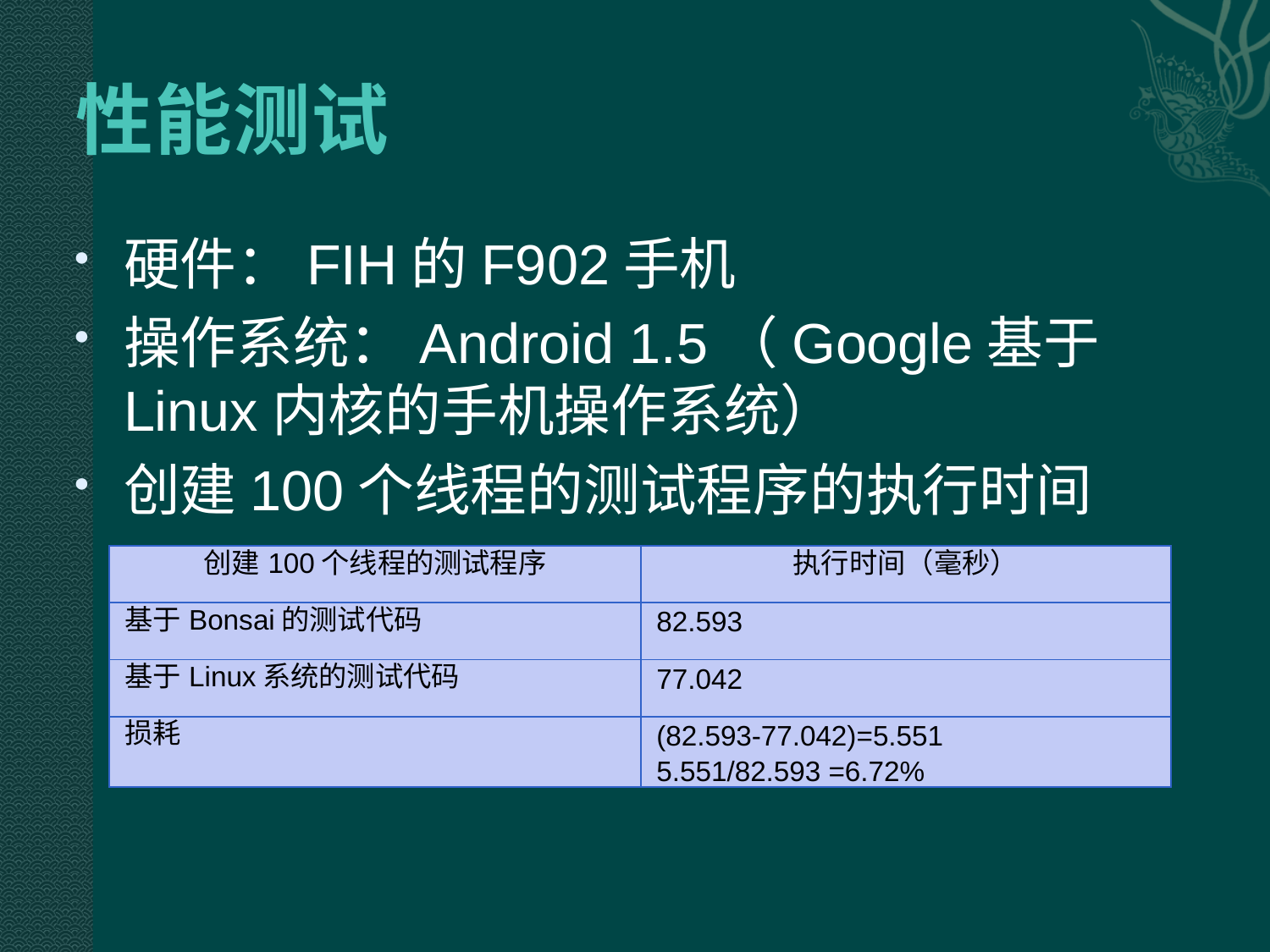

# 性能测试
硬件：FIH的F902手机
操作系统：Android 1.5（Google基于Linux内核的手机操作系统）
创建100个线程的测试程序的执行时间
| 创建100个线程的测试程序 | 执行时间（毫秒） |
| --- | --- |
| 基于Bonsai的测试代码 | 82.593 |
| 基于Linux系统的测试代码 | 77.042 |
| 损耗 | (82.593-77.042)=5.551 5.551/82.593 =6.72% |